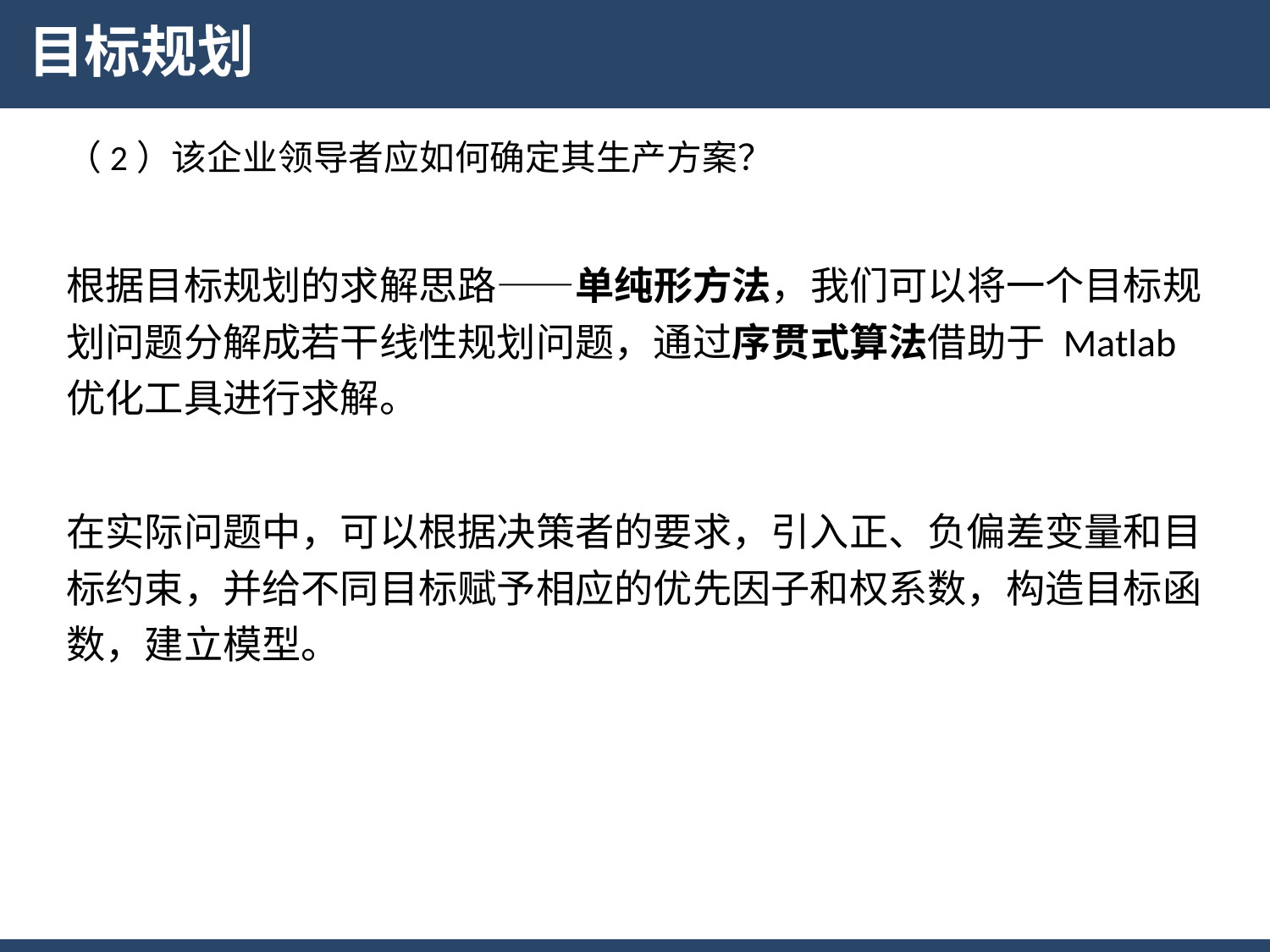

# 目标规划
（2）该企业领导者应如何确定其生产方案？

根据目标规划的求解思路——单纯形方法，我们可以将一个目标规划问题分解成若干线性规划问题，通过序贯式算法借助于 Matlab 优化工具进行求解。

在实际问题中，可以根据决策者的要求，引入正、负偏差变量和目标约束，并给不同目标赋予相应的优先因子和权系数，构造目标函数，建立模型。